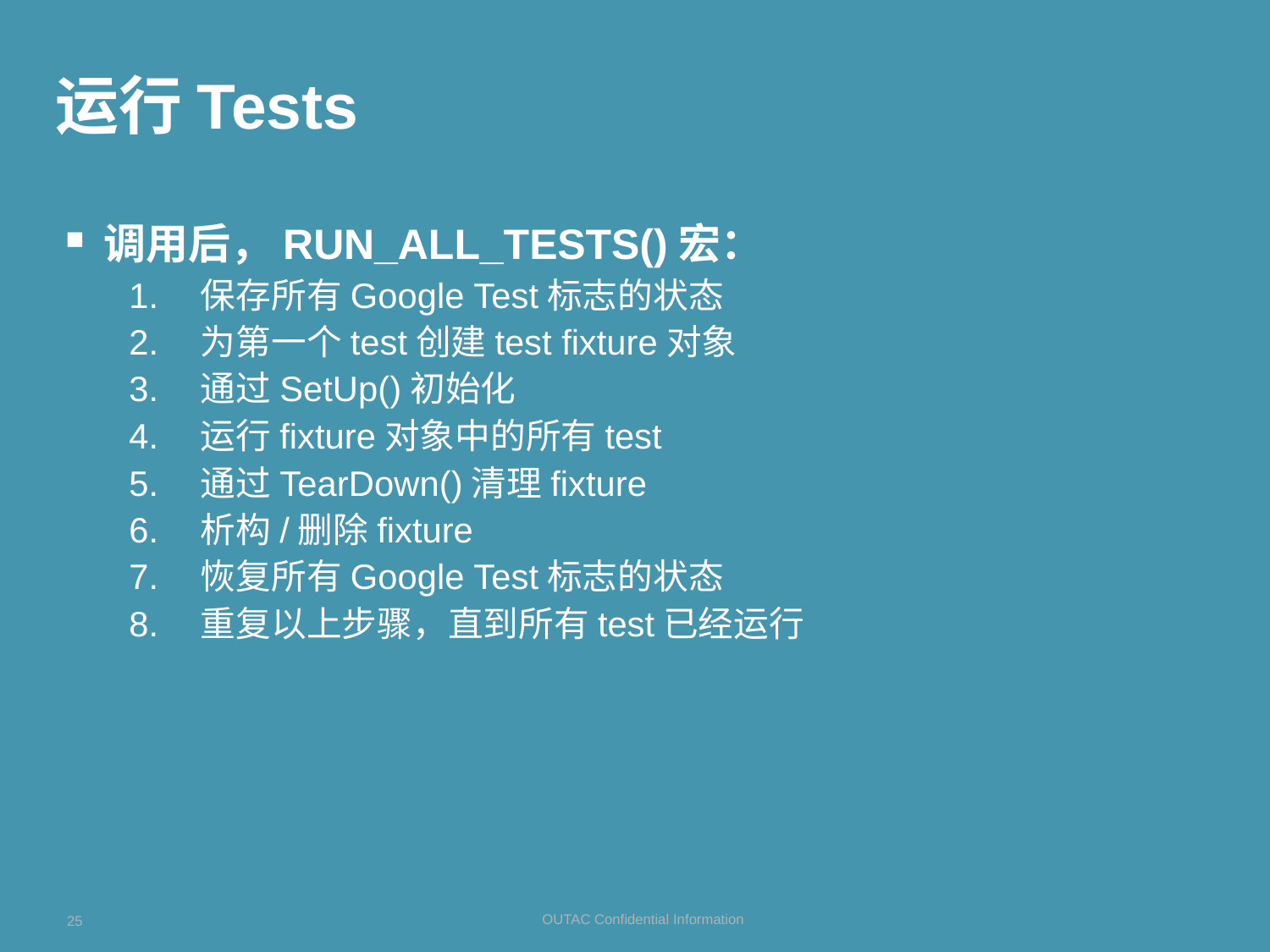

# 运行Tests
调用后，RUN_ALL_TESTS()宏：
保存所有Google Test标志的状态
为第一个test创建test fixture对象
通过SetUp()初始化
运行fixture对象中的所有test
通过TearDown()清理fixture
析构/删除fixture
恢复所有Google Test标志的状态
重复以上步骤，直到所有test已经运行
25